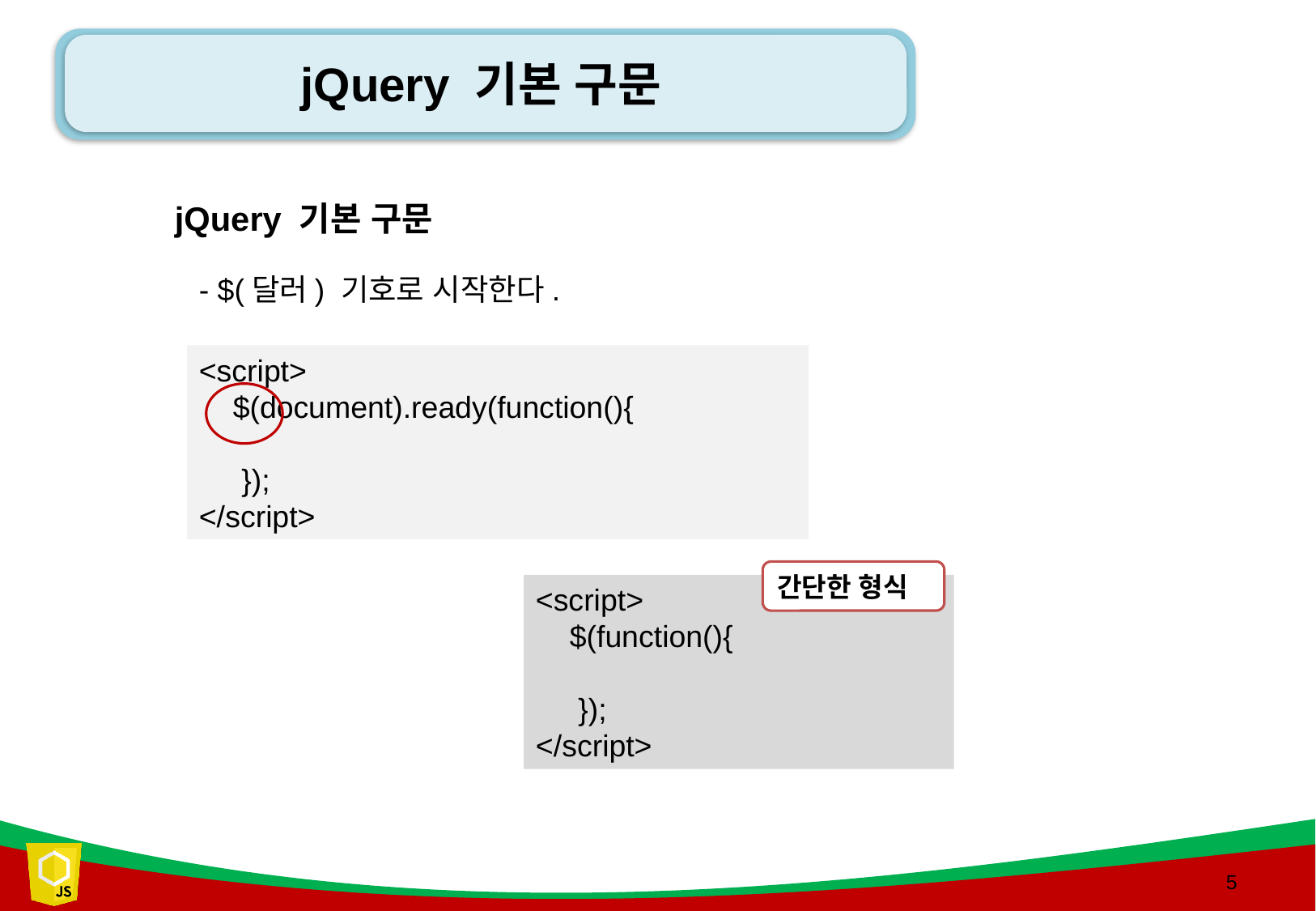

# jQuery 기본 구문
 jQuery 기본 구문
- $(달러) 기호로 시작한다.
<script>
    $(document).ready(function(){

     });
</script>

간단한 형식
<script>
    $(function(){

     });
</script>
5